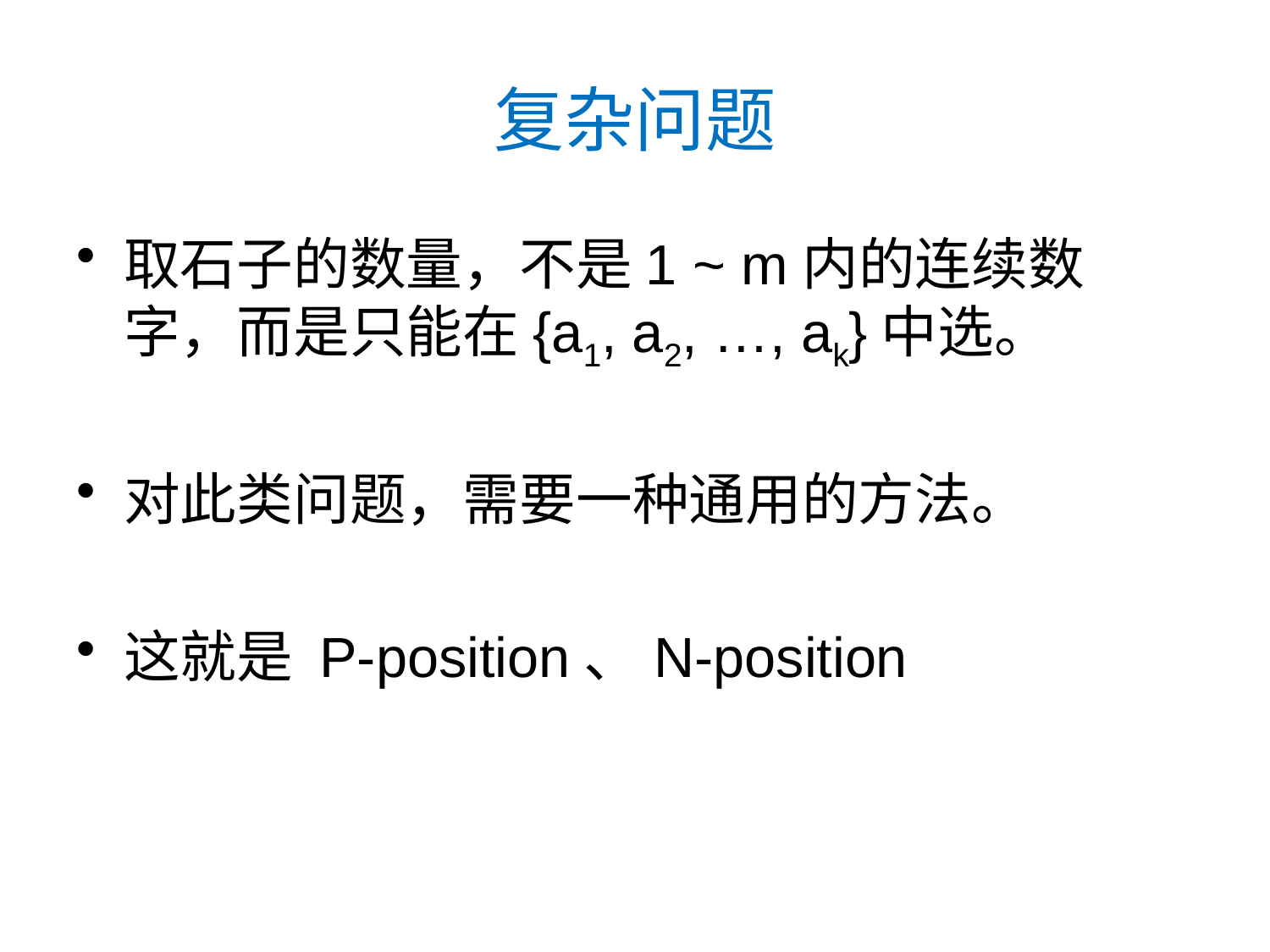

# 复杂问题
取石子的数量，不是1 ~ m内的连续数字，而是只能在{a1, a2, …, ak}中选。

对此类问题，需要一种通用的方法。

这就是 P-position、N-position